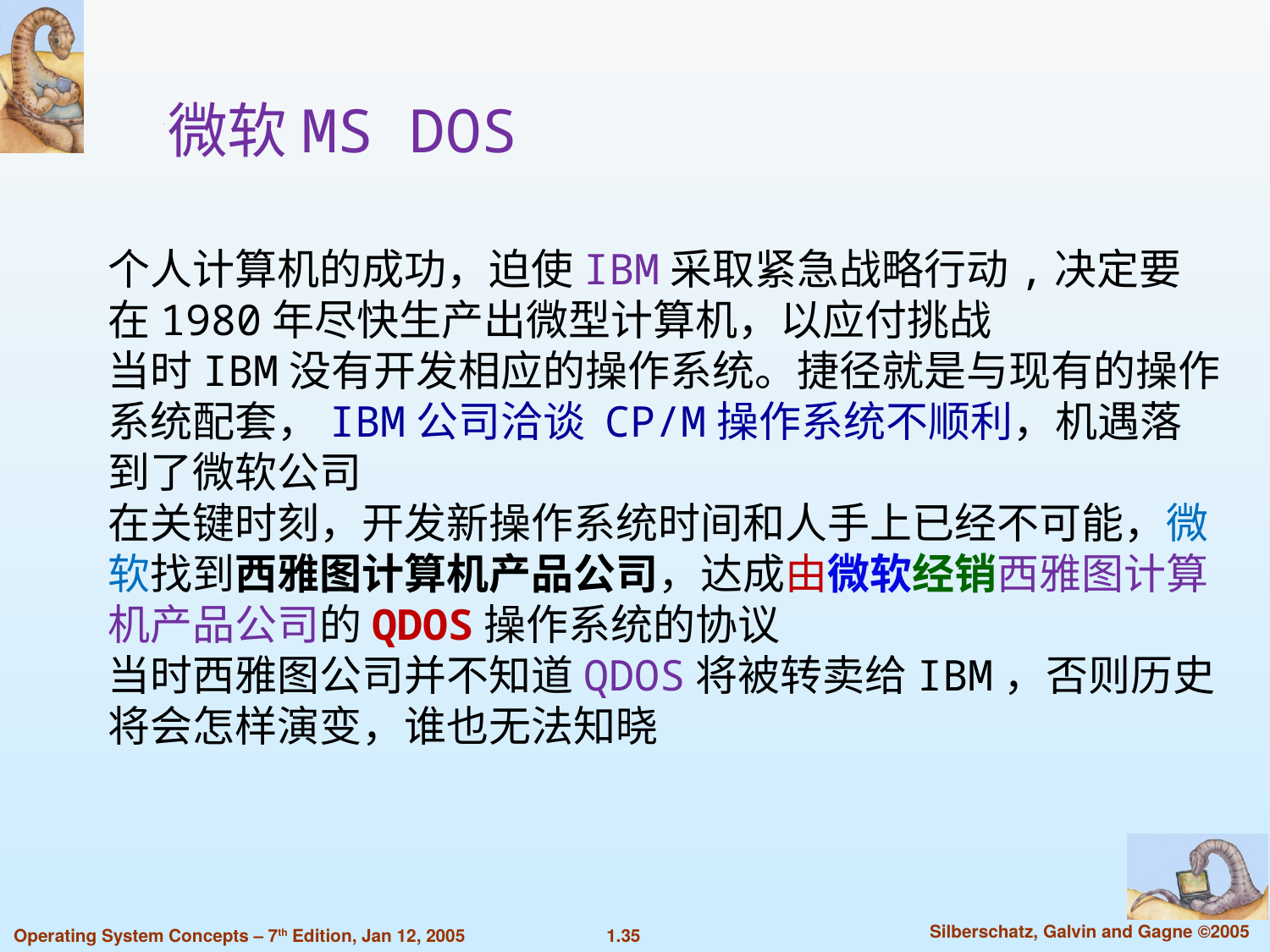

微软MS DOS
个人计算机的成功，迫使IBM采取紧急战略行动,决定要在1980年尽快生产出微型计算机，以应付挑战
当时IBM没有开发相应的操作系统。捷径就是与现有的操作系统配套，IBM公司洽谈 CP/M操作系统不顺利，机遇落到了微软公司
在关键时刻，开发新操作系统时间和人手上已经不可能，微软找到西雅图计算机产品公司，达成由微软经销西雅图计算机产品公司的QDOS操作系统的协议
当时西雅图公司并不知道QDOS将被转卖给IBM，否则历史将会怎样演变，谁也无法知晓